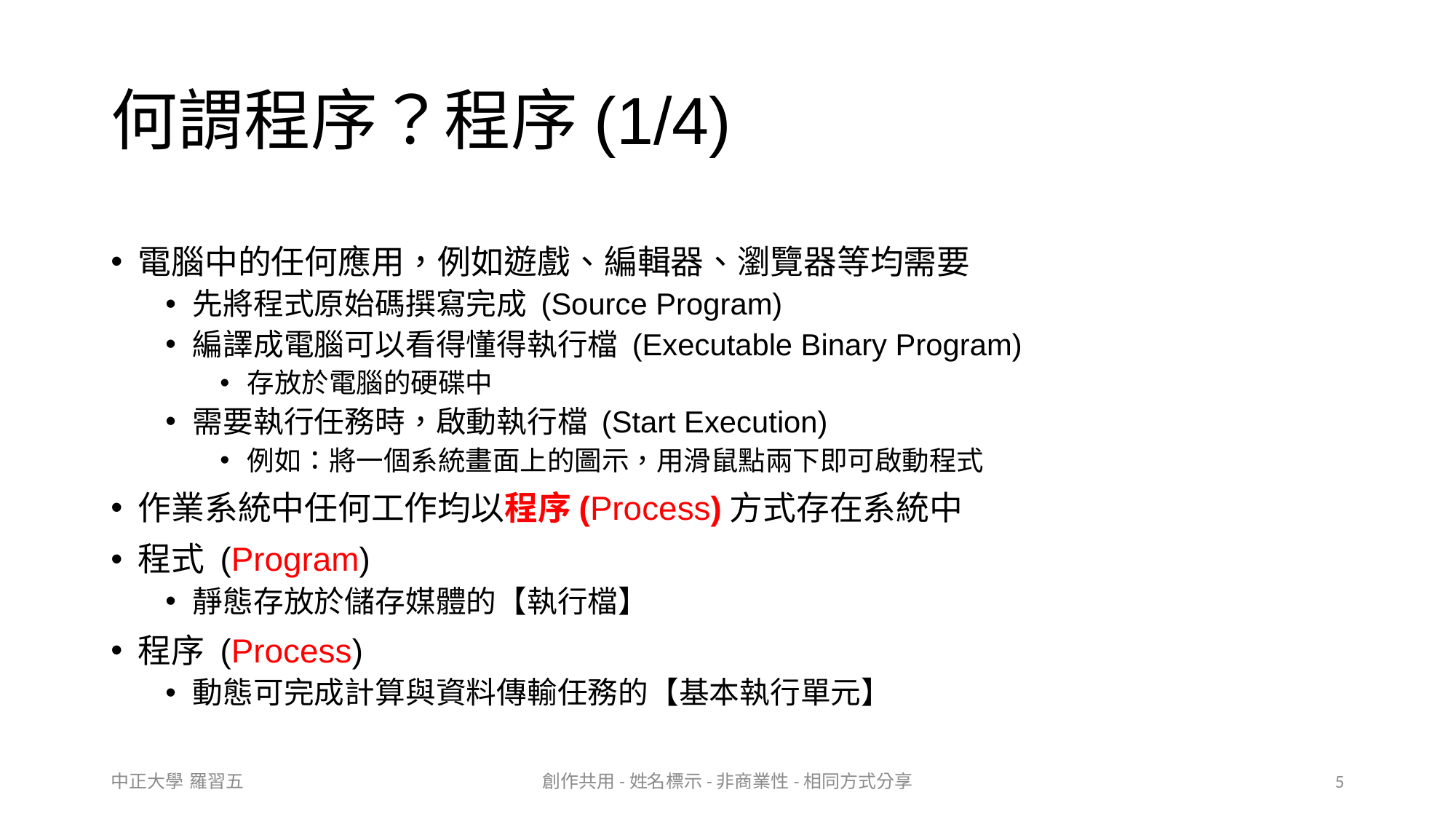

# 何謂程序？程序(1/4)
電腦中的任何應用，例如遊戲、編輯器、瀏覽器等均需要
先將程式原始碼撰寫完成 (Source Program)
編譯成電腦可以看得懂得執行檔 (Executable Binary Program)
存放於電腦的硬碟中
需要執行任務時，啟動執行檔 (Start Execution)
例如：將一個系統畫面上的圖示，用滑鼠點兩下即可啟動程式
作業系統中任何工作均以程序(Process)方式存在系統中
程式 (Program)
靜態存放於儲存媒體的【執行檔】
程序 (Process)
動態可完成計算與資料傳輸任務的【基本執行單元】
中正大學 羅習五
創作共用-姓名標示-非商業性-相同方式分享
5